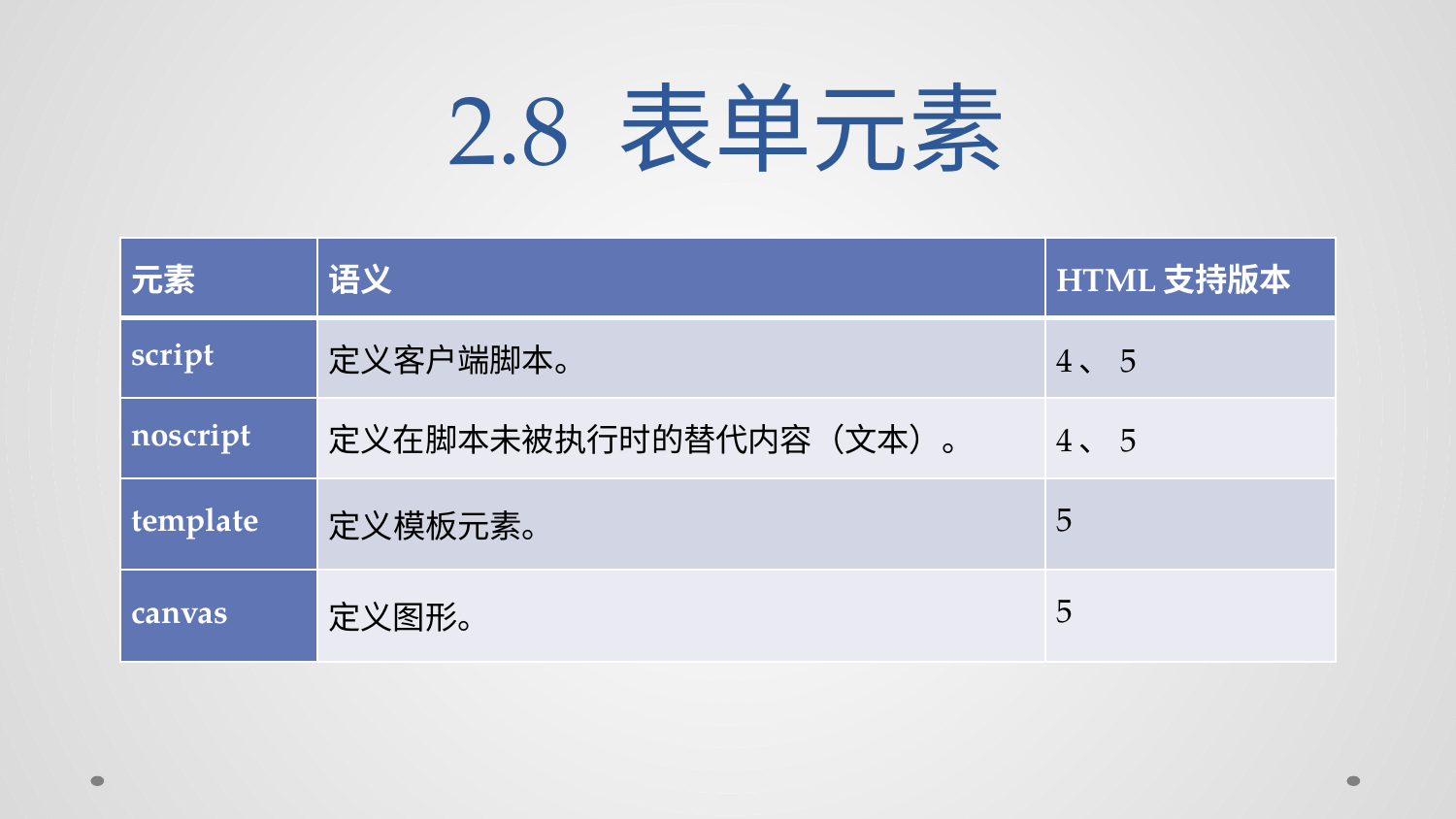

# 2.8 表单元素
| 元素 | 语义 | HTML支持版本 |
| --- | --- | --- |
| script | 定义客户端脚本。 | 4、5 |
| noscript | 定义在脚本未被执行时的替代内容（文本）。 | 4、5 |
| template | 定义模板元素。 | 5 |
| canvas | 定义图形。 | 5 |